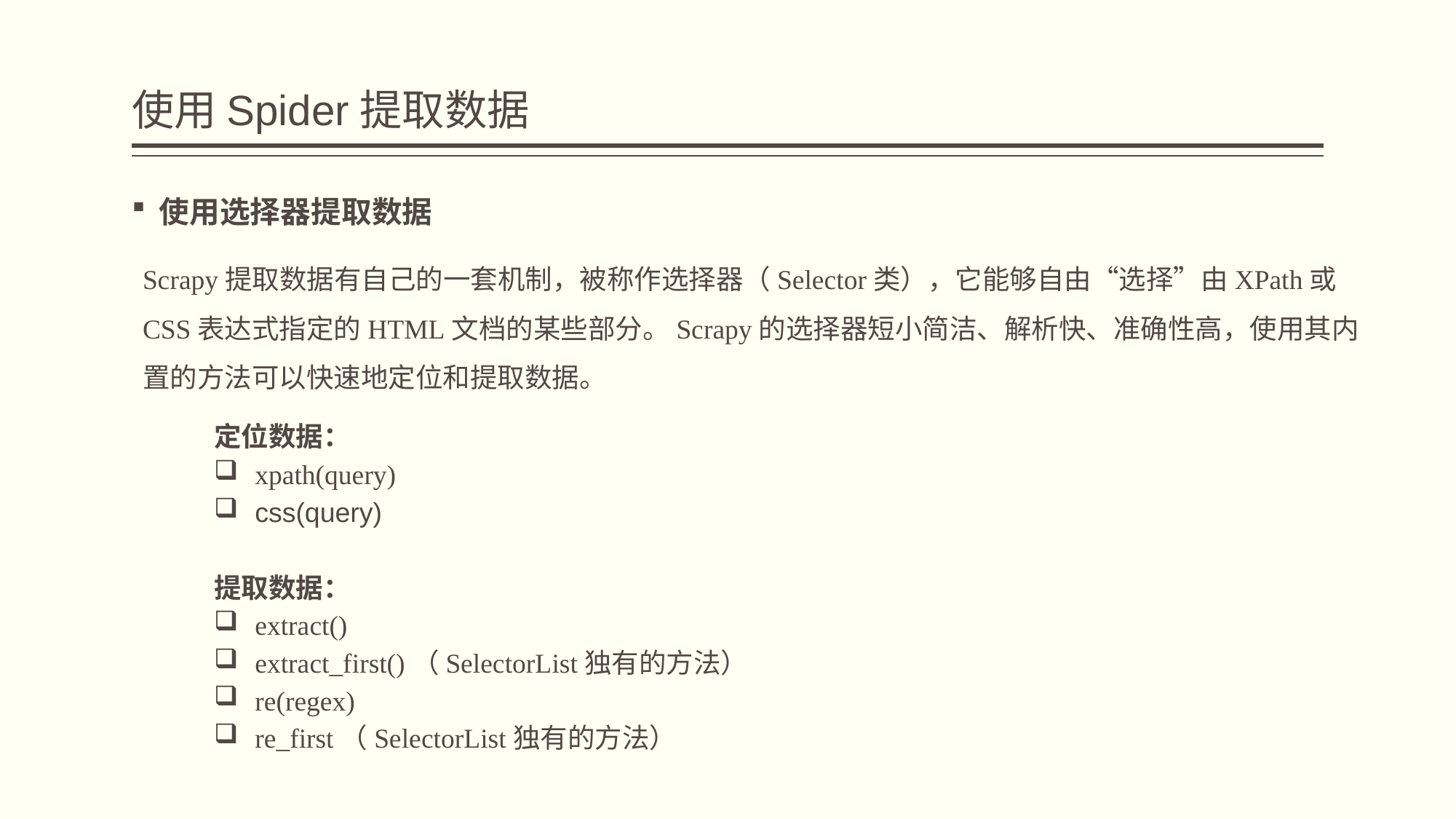

# 使用Spider提取数据
使用选择器提取数据
Scrapy提取数据有自己的一套机制，被称作选择器（Selector类），它能够自由“选择”由XPath或CSS表达式指定的HTML文档的某些部分。Scrapy的选择器短小简洁、解析快、准确性高，使用其内置的方法可以快速地定位和提取数据。
定位数据：
xpath(query)
css(query)

提取数据：
extract()
extract_first()（SelectorList独有的方法）
re(regex)
re_first（SelectorList独有的方法）